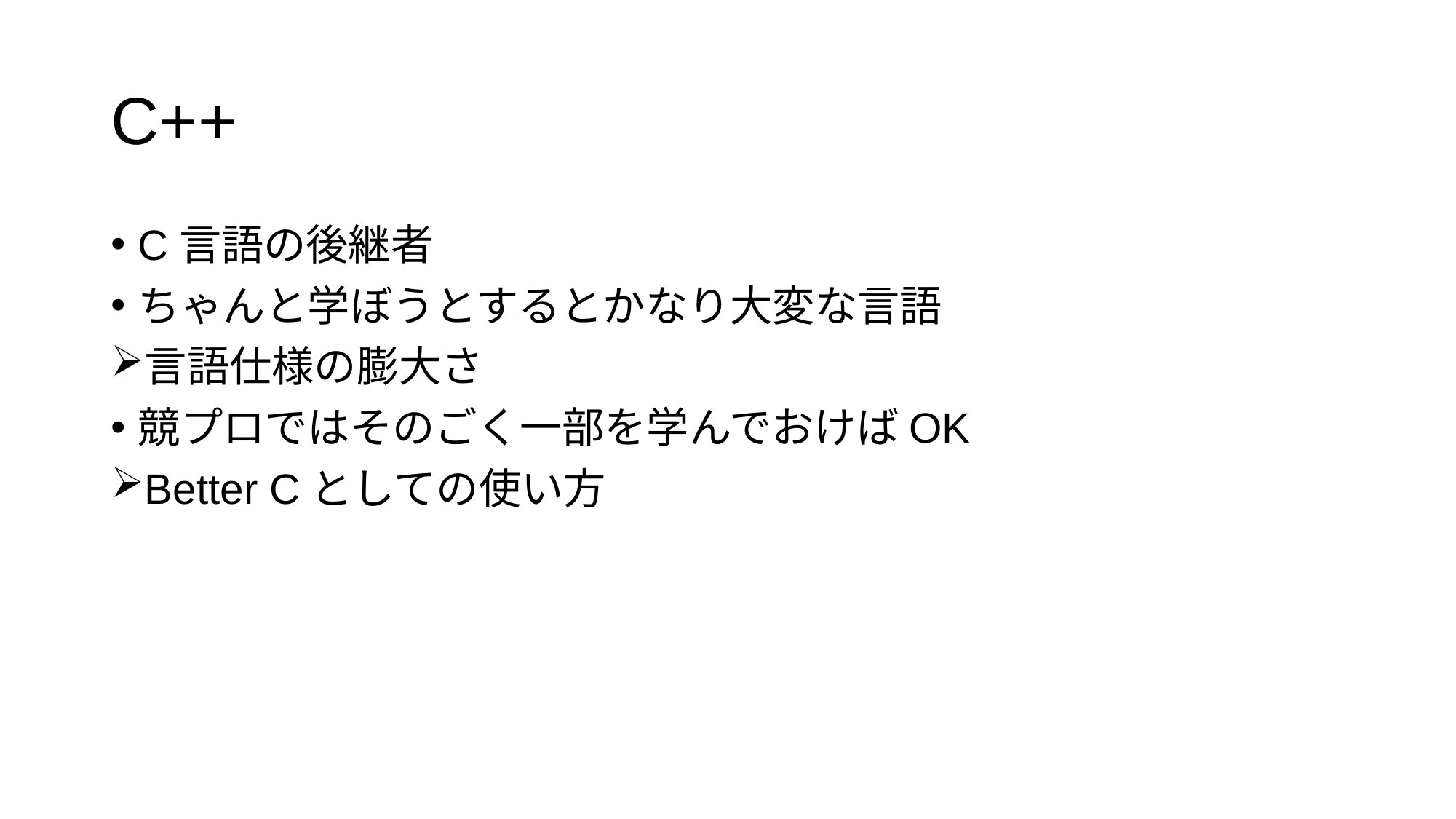

# C++
C言語の後継者
ちゃんと学ぼうとするとかなり大変な言語
言語仕様の膨大さ
競プロではそのごく一部を学んでおけばOK
Better Cとしての使い方